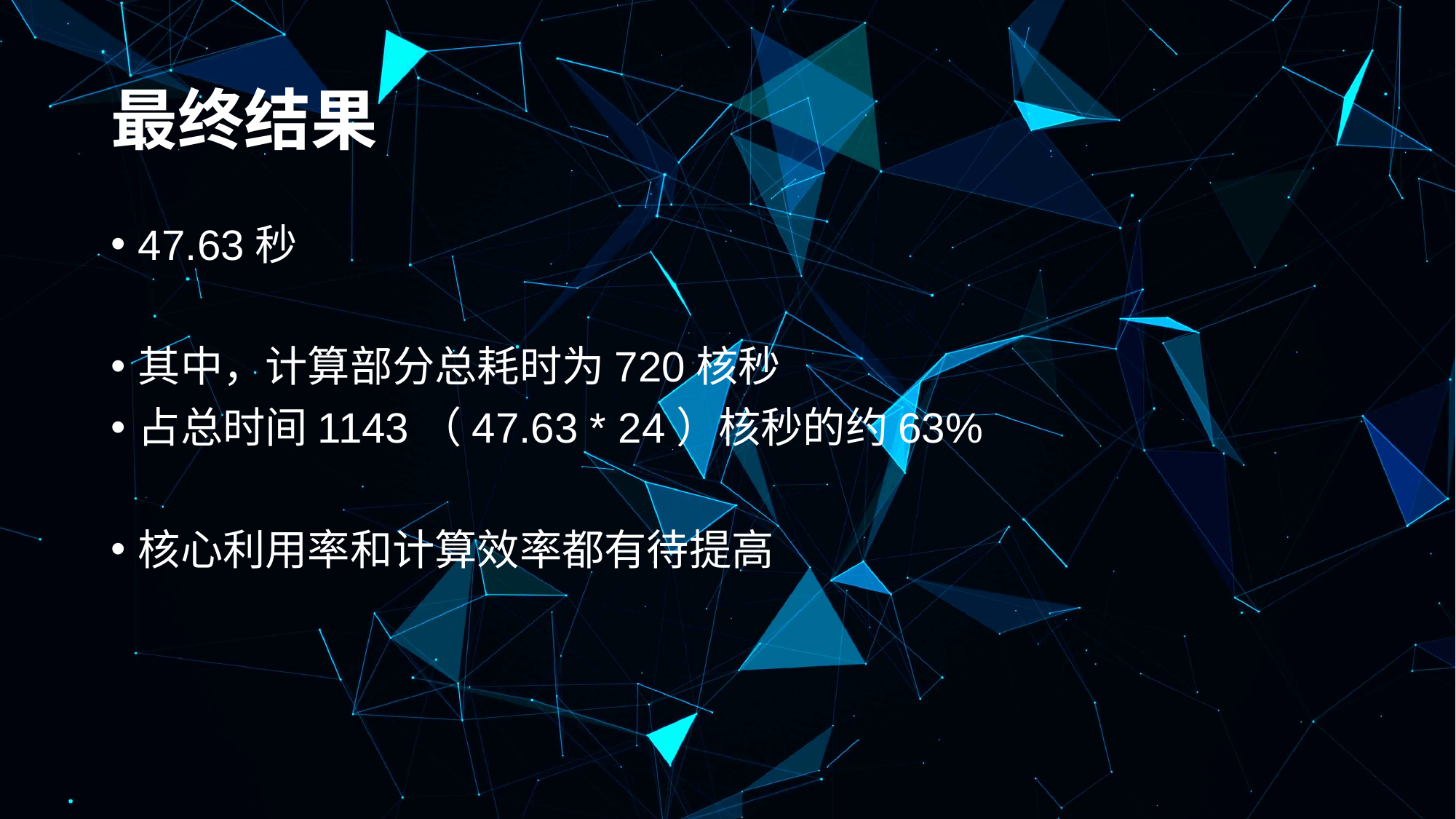

# 最终结果
47.63秒

其中，计算部分总耗时为720核秒
占总时间1143（47.63 * 24）核秒的约63%

核心利用率和计算效率都有待提高